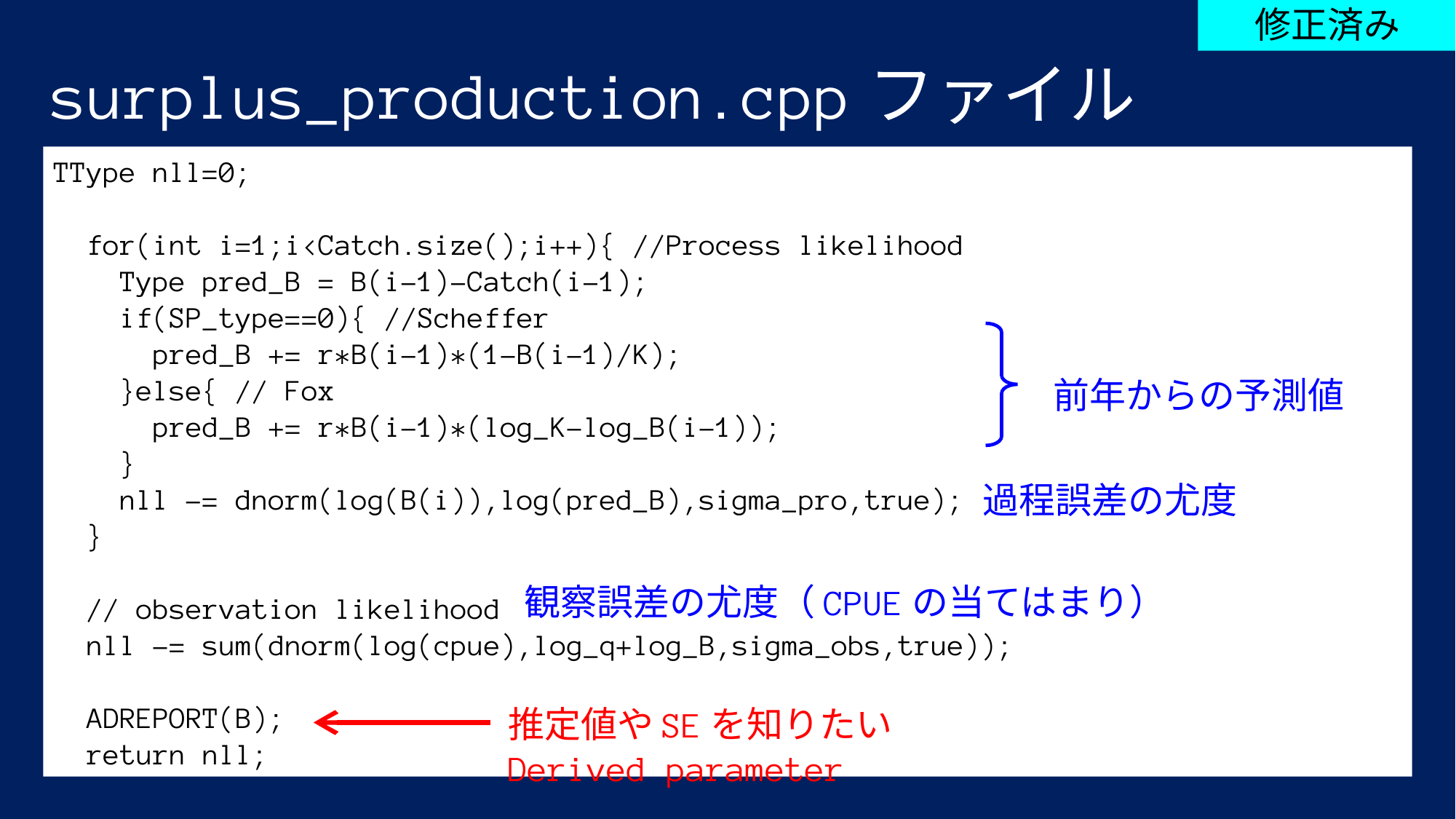

修正済み
surplus_production.cppファイル
TType nll=0;

  for(int i=1;i<Catch.size();i++){ //Process likelihood
    Type pred_B = B(i-1)-Catch(i-1);
    if(SP_type==0){ //Scheffer
      pred_B += r*B(i-1)*(1-B(i-1)/K);
    }else{ // Fox
      pred_B += r*B(i-1)*(log_K-log_B(i-1));
    }
    nll -= dnorm(log(B(i)),log(pred_B),sigma_pro,true);
  }

  // observation likelihood
  nll -= sum(dnorm(log(cpue),log_q+log_B,sigma_obs,true));

  ADREPORT(B);
  return nll;

前年からの予測値
過程誤差の尤度
観察誤差の尤度（CPUEの当てはまり）
推定値やSEを知りたいDerived parameter